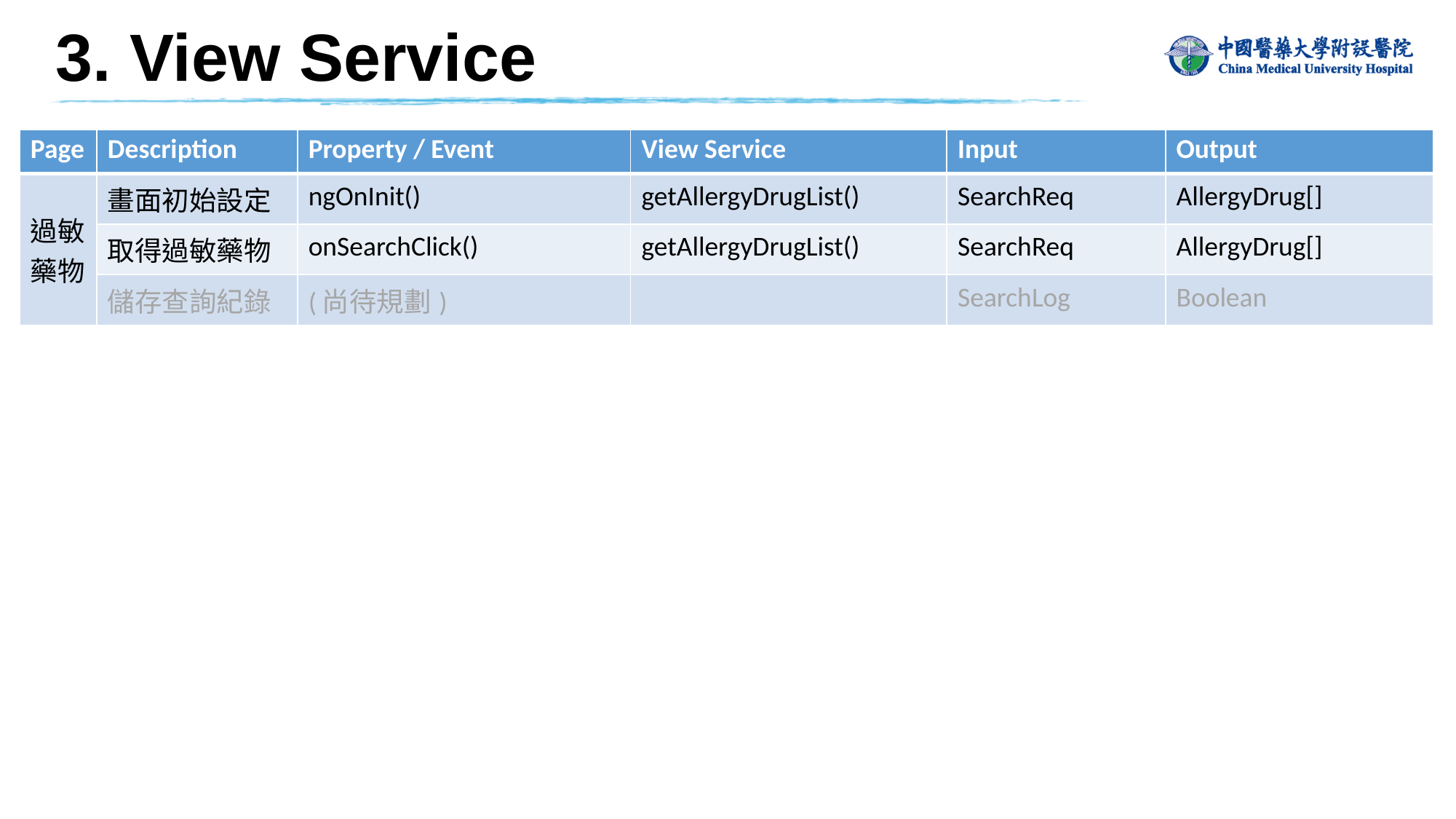

3. View Service
| Page | Description | Property / Event | View Service | Input | Output |
| --- | --- | --- | --- | --- | --- |
| 過敏藥物 | 畫面初始設定 | ngOnInit() | getAllergyDrugList() | SearchReq | AllergyDrug[] |
|  | 取得過敏藥物 | onSearchClick() | getAllergyDrugList() | SearchReq | AllergyDrug[] |
|  | 儲存查詢紀錄 | (尚待規劃) |  | SearchLog | Boolean |